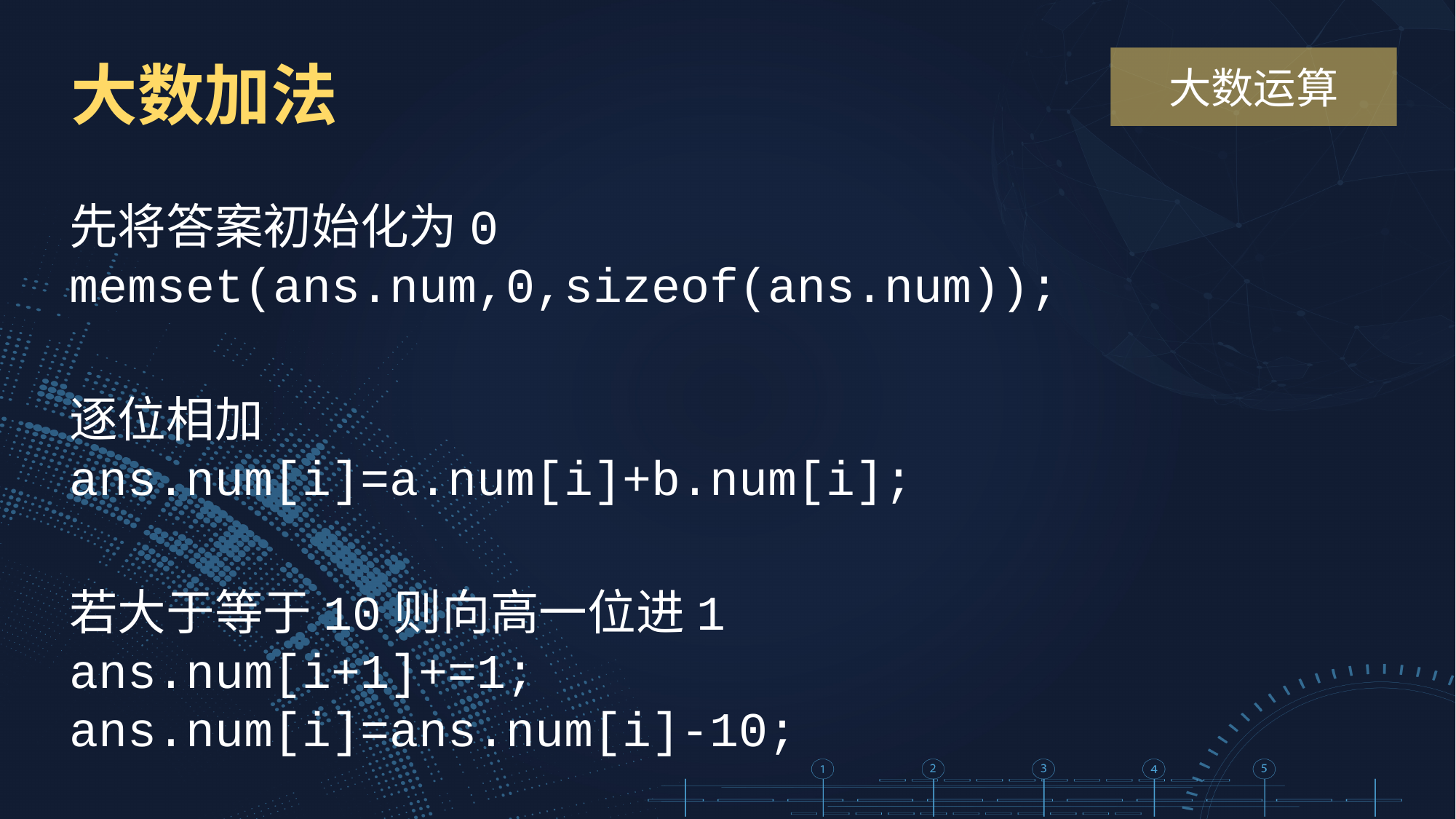

大数加法
大数运算
先将答案初始化为0
memset(ans.num,0,sizeof(ans.num));
逐位相加
ans.num[i]=a.num[i]+b.num[i];
若大于等于10则向高一位进1
ans.num[i+1]+=1;
ans.num[i]=ans.num[i]-10;